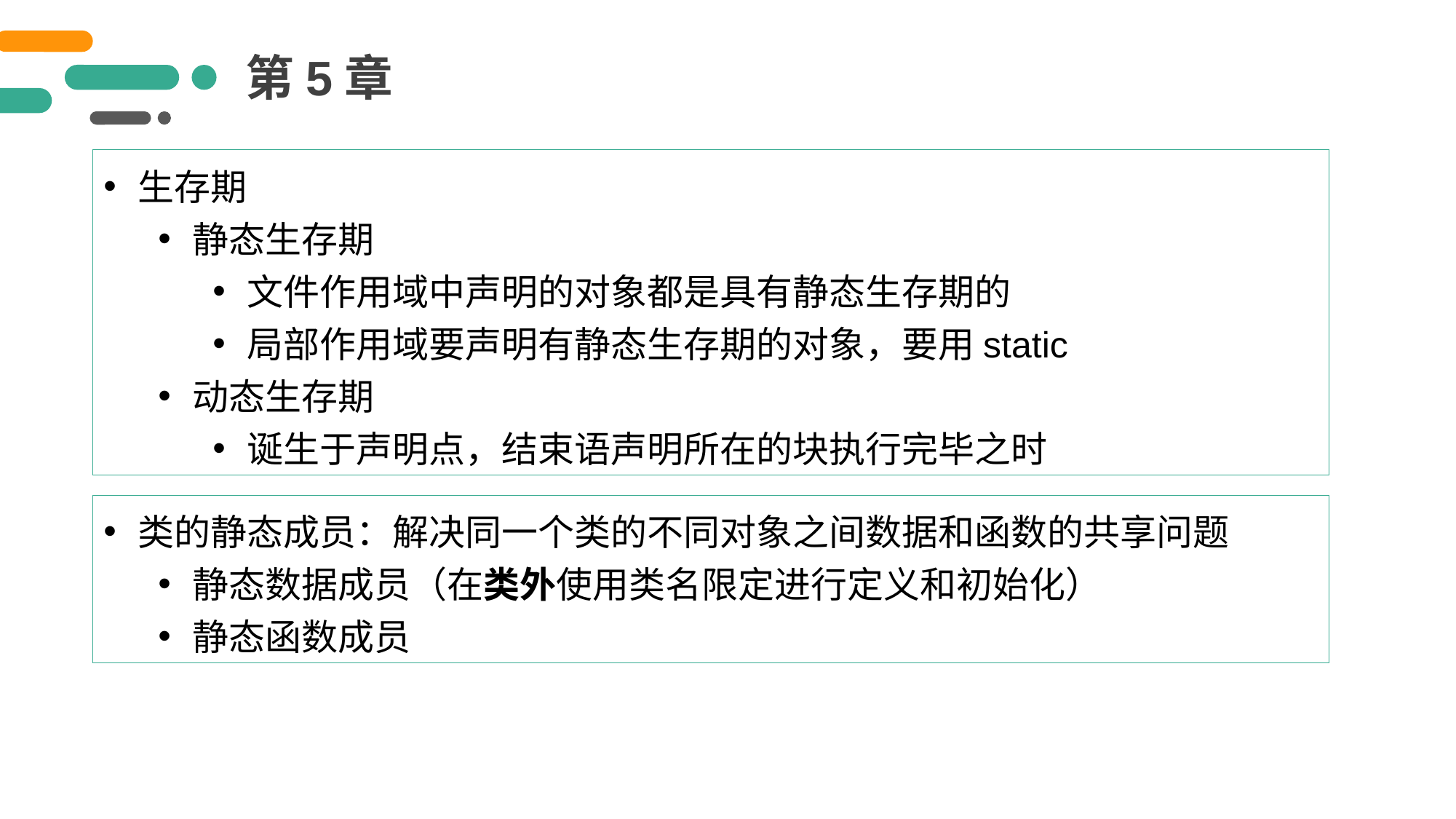

第5章
生存期
静态生存期
文件作用域中声明的对象都是具有静态生存期的
局部作用域要声明有静态生存期的对象，要用static
动态生存期
诞生于声明点，结束语声明所在的块执行完毕之时
类的静态成员：解决同一个类的不同对象之间数据和函数的共享问题
静态数据成员（在类外使用类名限定进行定义和初始化）
静态函数成员